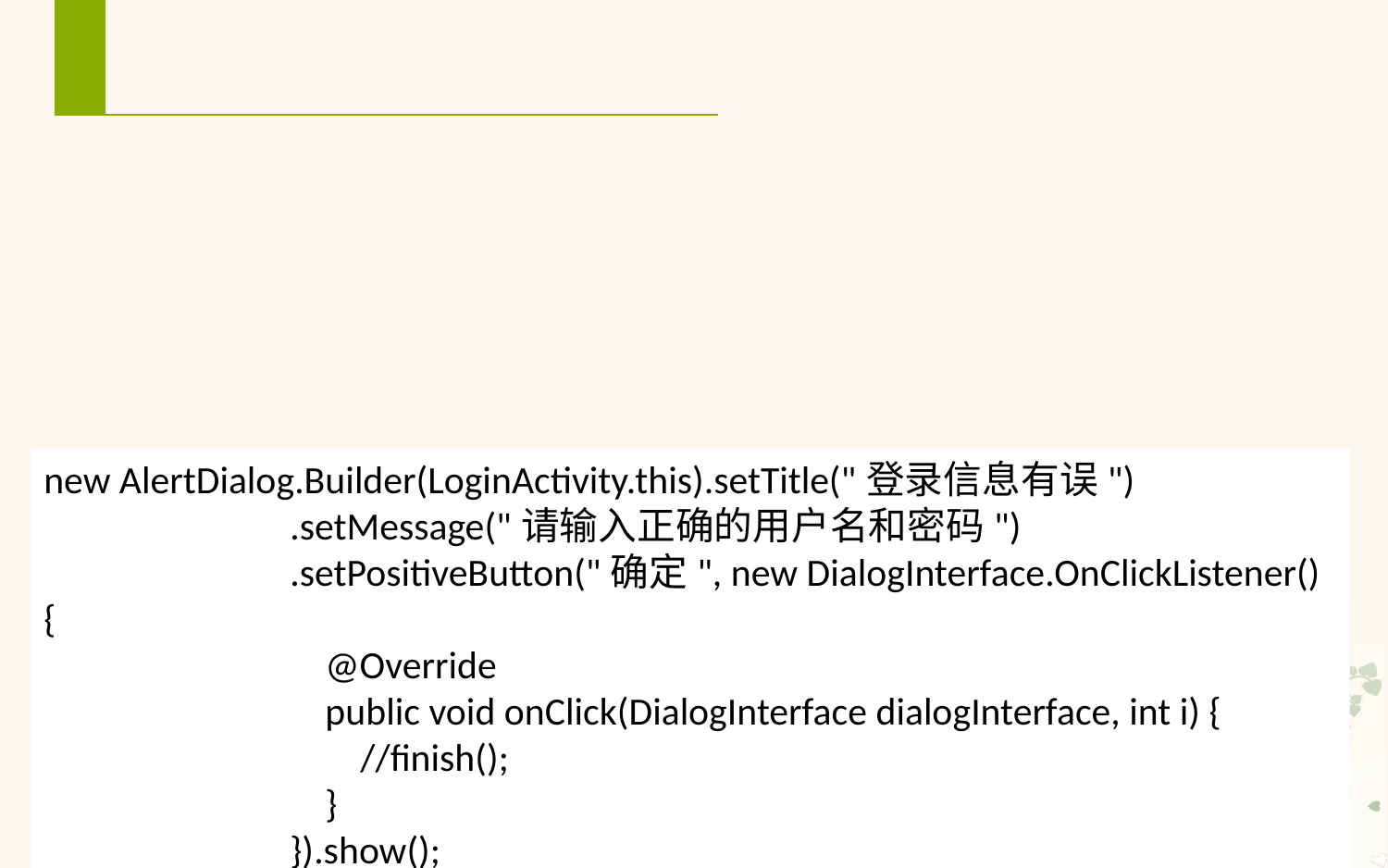

# AlertDialog
创建AlertDialog.Builder对象；
调用setIcon()设置图标，setTitle()或setCustomTitle()设置标题；
设置对话框的内容：setMessage()还有其他方法来指定显示的内容；
调用setPositive/Negative/NeutralButton()设置：确定，取消，中立按钮；
调用create()方法创建这个对象，再调用show()方法将对话框显示出来；
new AlertDialog.Builder(LoginActivity.this).setTitle("登录信息有误")
                            .setMessage("请输入正确的用户名和密码")
                            .setPositiveButton("确定", new DialogInterface.OnClickListener() {
                                @Override
                                public void onClick(DialogInterface dialogInterface, int i) {
                                    //finish();
                                }
                            }).show();